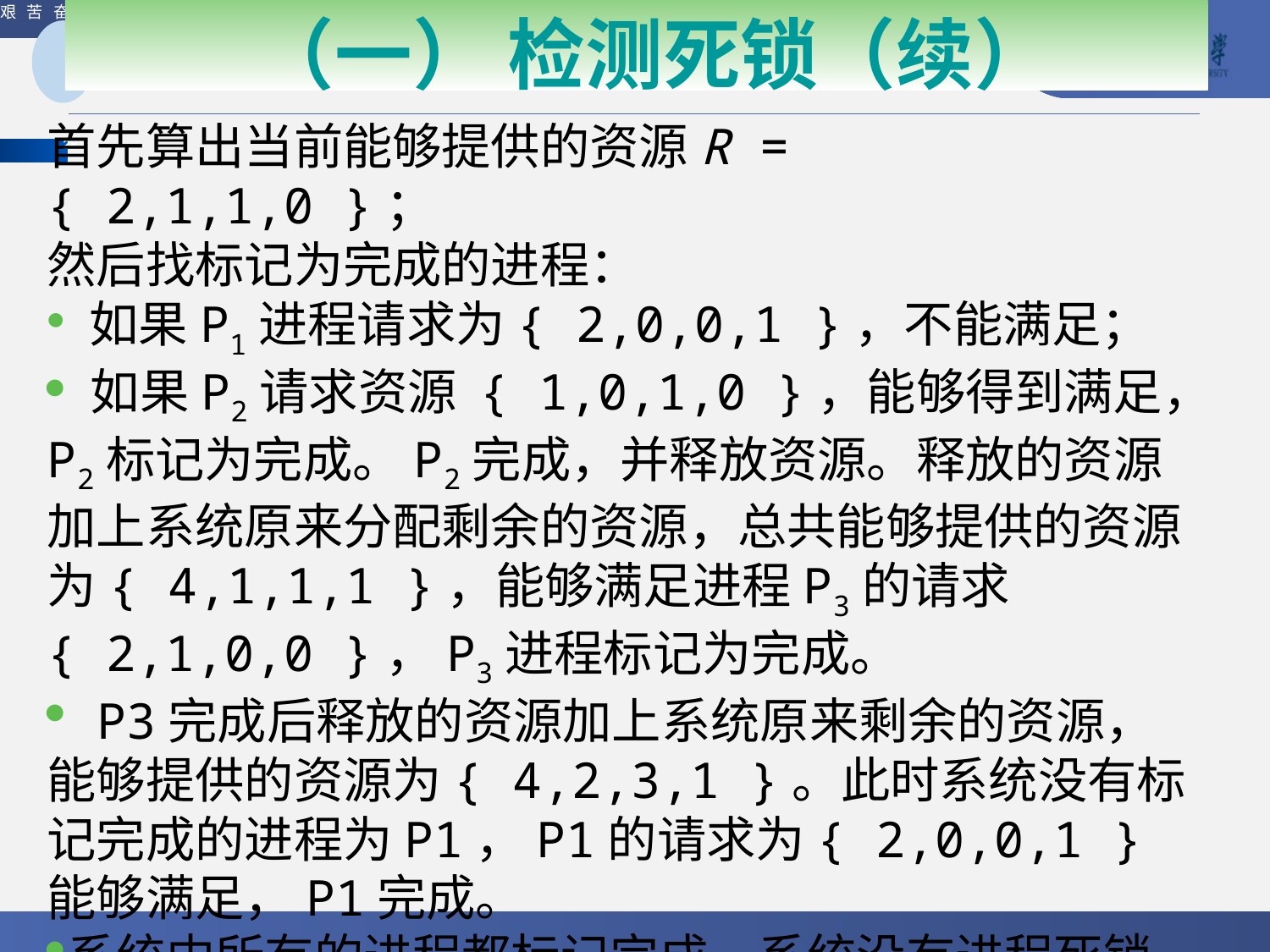

（一） 检测死锁（续）
首先算出当前能够提供的资源R = { 2,1,1,0 }；
然后找标记为完成的进程：
 如果P1进程请求为{ 2,0,0,1 }，不能满足；
 如果P2请求资源 { 1,0,1,0 }，能够得到满足，P2标记为完成。P2完成，并释放资源。释放的资源加上系统原来分配剩余的资源，总共能够提供的资源为{ 4,1,1,1 }，能够满足进程P3的请求{ 2,1,0,0 }，P3进程标记为完成。
 P3完成后释放的资源加上系统原来剩余的资源，能够提供的资源为{ 4,2,3,1 }。此时系统没有标记完成的进程为P1，P1的请求为{ 2,0,0,1 }能够满足，P1完成。
系统中所有的进程都标记完成，系统没有进程死锁。

281